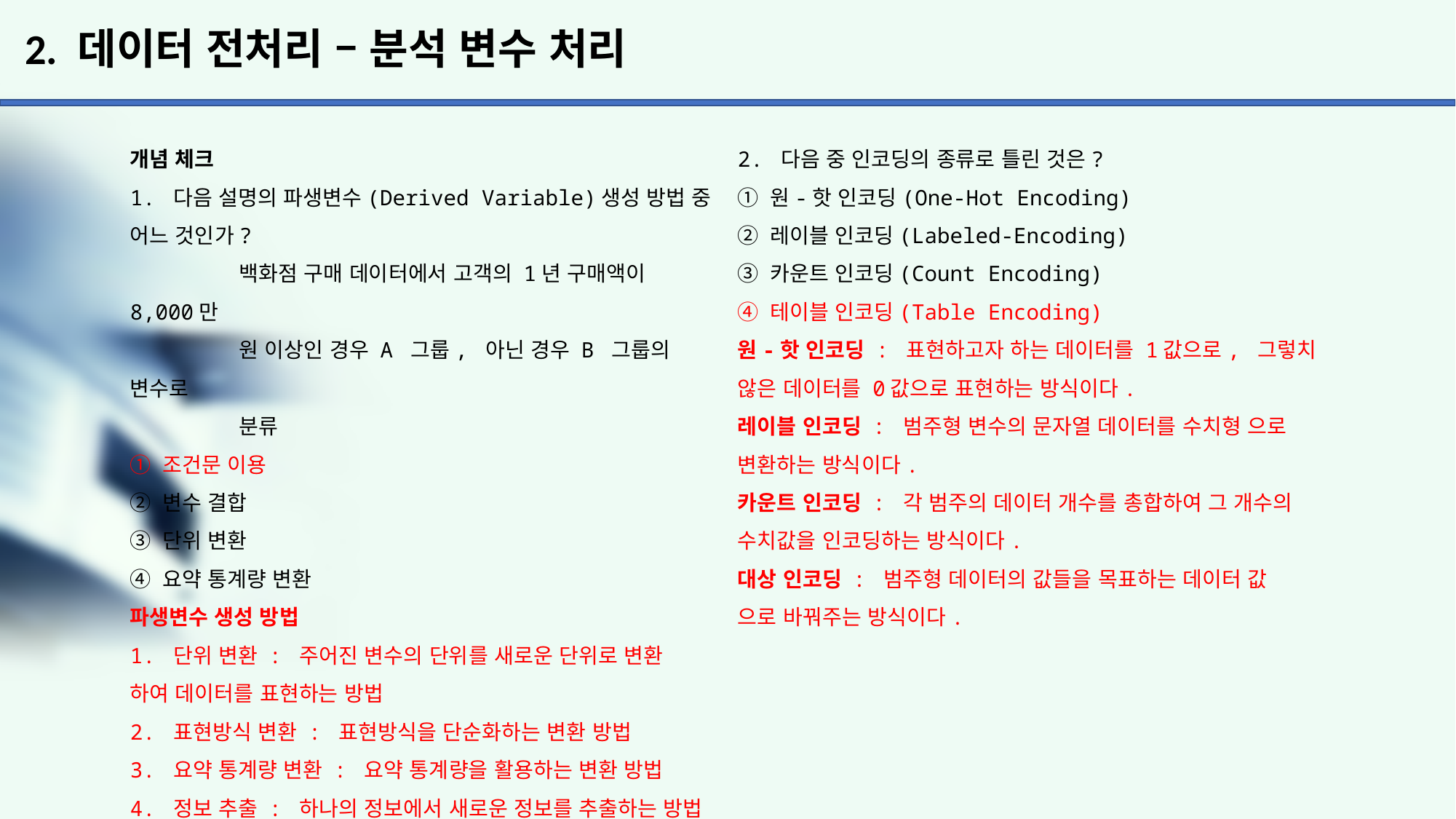

# 2. 데이터 전처리 – 분석 변수 처리
개념 체크
1. 다음 설명의 파생변수(Derived Variable)생성 방법 중
어느 것인가?
	백화점 구매 데이터에서 고객의 1년 구매액이 8,000만
	원 이상인 경우 A 그룹, 아닌 경우 B 그룹의 변수로
	분류
① 조건문 이용
② 변수 결합
③ 단위 변환
④ 요약 통계량 변환
파생변수 생성 방법
1. 단위 변환 : 주어진 변수의 단위를 새로운 단위로 변환
하여 데이터를 표현하는 방법
2. 표현방식 변환 : 표현방식을 단순화하는 변환 방법
3. 요약 통계량 변환 : 요약 통계량을 활용하는 변환 방법
4. 정보 추출 : 하나의 정보에서 새로운 정보를 추출하는 방법
5. 변수 결합 : 변수를 결합하여 새로운 변수를 정의하는 방법
6. 조건문 이용 : 조건문을 활용하여 파생변수를 생성하는 방법
2. 다음 중 인코딩의 종류로 틀린 것은?
① 원-핫 인코딩(One-Hot Encoding)
② 레이블 인코딩(Labeled-Encoding)
③ 카운트 인코딩(Count Encoding)
④ 테이블 인코딩(Table Encoding)
원-핫 인코딩 : 표현하고자 하는 데이터를 1값으로, 그렇치
않은 데이터를 0값으로 표현하는 방식이다.
레이블 인코딩 : 범주형 변수의 문자열 데이터를 수치형 으로 변환하는 방식이다.
카운트 인코딩 : 각 범주의 데이터 개수를 총합하여 그 개수의 수치값을 인코딩하는 방식이다.
대상 인코딩 : 범주형 데이터의 값들을 목표하는 데이터 값
으로 바꿔주는 방식이다.